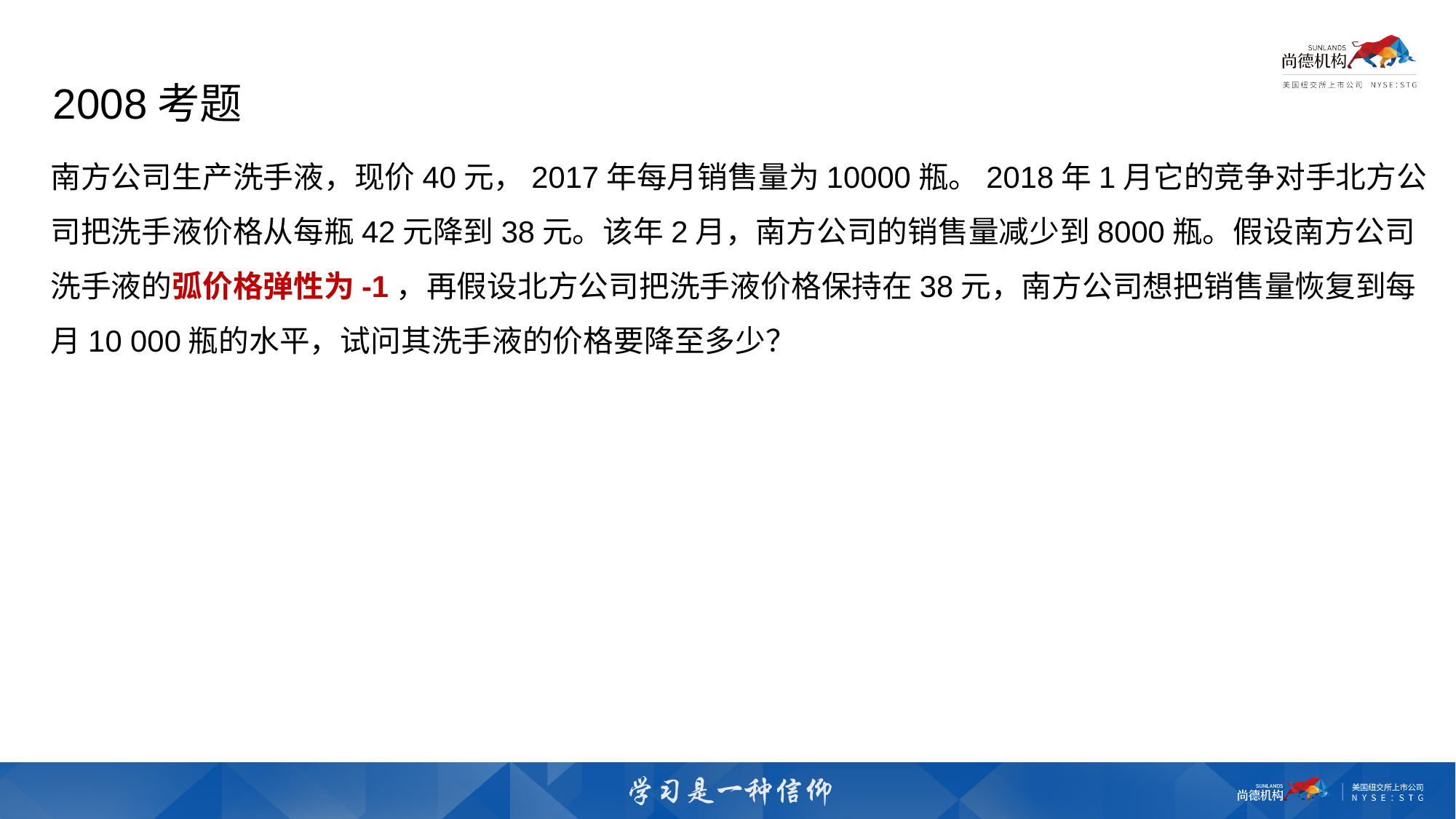

2008考题
南方公司生产洗手液，现价40元，2017年每月销售量为10000瓶。2018年1月它的竞争对手北方公司把洗手液价格从每瓶42元降到38元。该年2月，南方公司的销售量减少到8000瓶。假设南方公司洗手液的弧价格弹性为-1，再假设北方公司把洗手液价格保持在38元，南方公司想把销售量恢复到每月10 000瓶的水平，试问其洗手液的价格要降至多少？